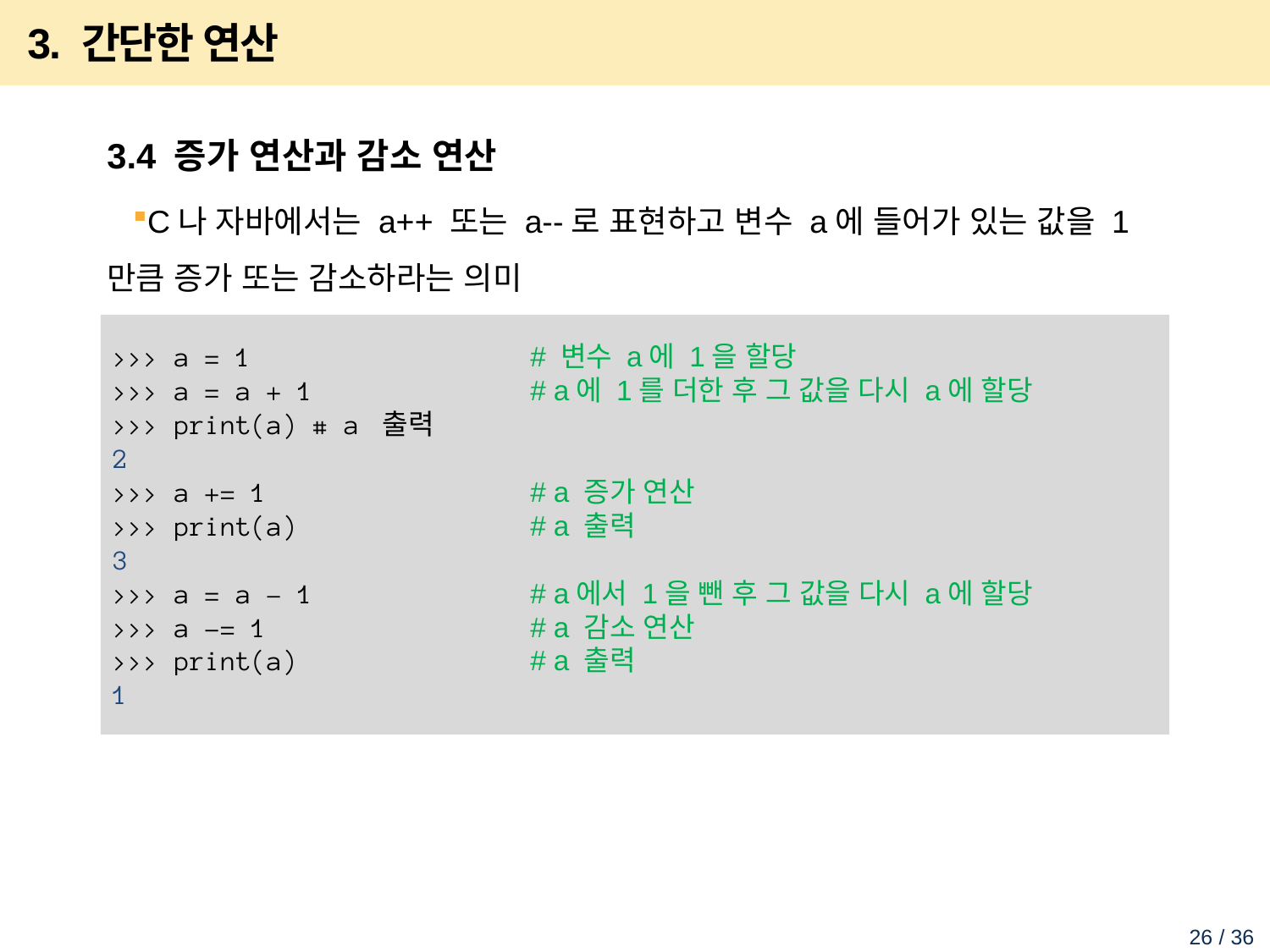

# 3. 간단한 연산
3.4 증가 연산과 감소 연산
C나 자바에서는 a++ 또는 a--로 표현하고 변수 a에 들어가 있는 값을 1만큼 증가 또는 감소하라는 의미

>>> a = 1                  # 변수 a에 1을 할당
>>> a = a + 1              # a에 1를 더한 후 그 값을 다시 a에 할당
>>> print(a) # a 출력
2
>>> a += 1                 # a 증가 연산
>>> print(a)               # a 출력
3
>>> a = a – 1              # a에서 1을 뺀 후 그 값을 다시 a에 할당
>>> a -= 1                 # a 감소 연산
>>> print(a)               # a 출력
1